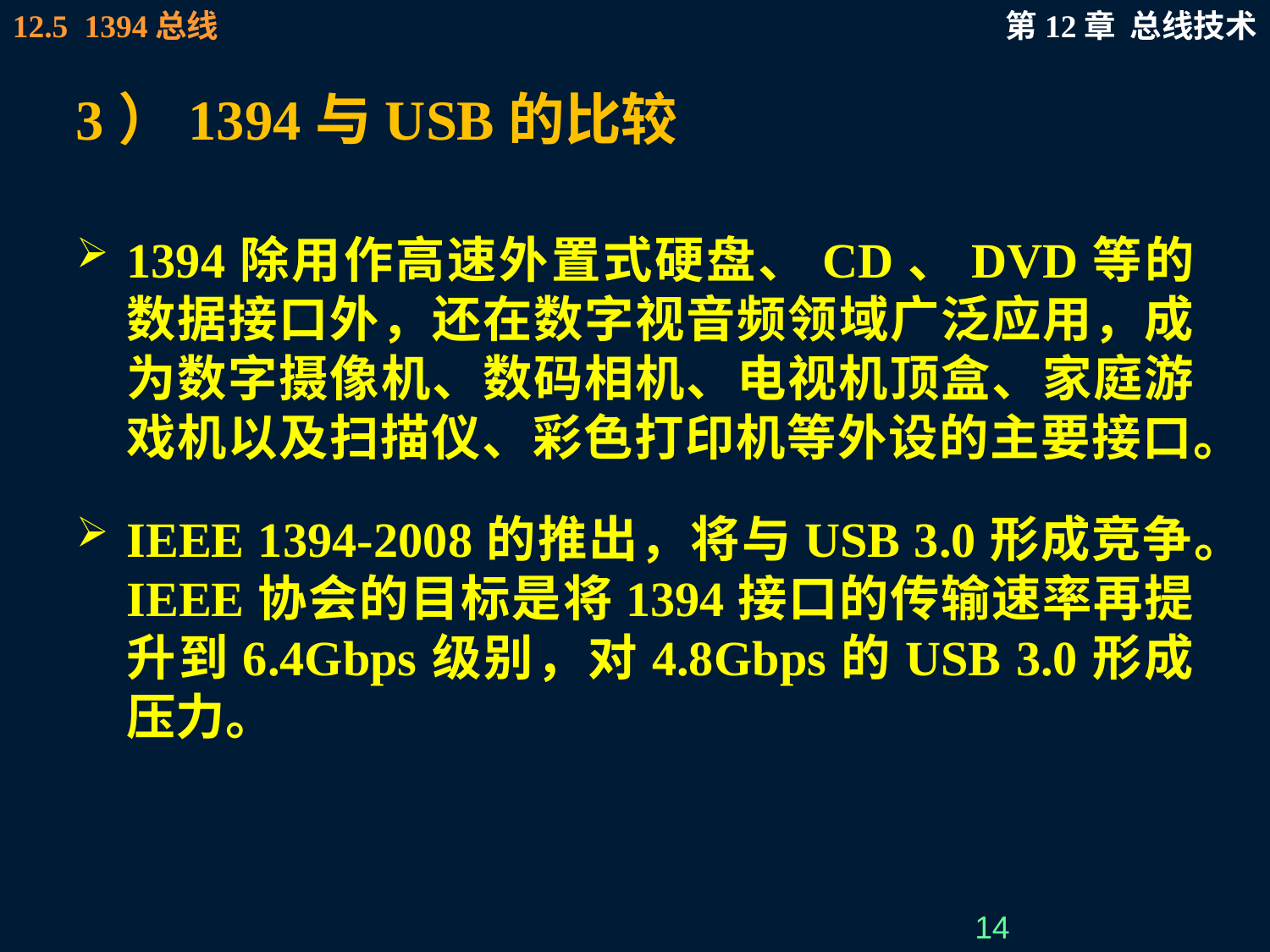

# 3）1394与USB的比较
1394除用作高速外置式硬盘、CD、DVD等的数据接口外，还在数字视音频领域广泛应用，成为数字摄像机、数码相机、电视机顶盒、家庭游戏机以及扫描仪、彩色打印机等外设的主要接口。
IEEE 1394-2008的推出，将与USB 3.0形成竞争。IEEE协会的目标是将1394接口的传输速率再提升到6.4Gbps级别，对4.8Gbps的USB 3.0形成压力。